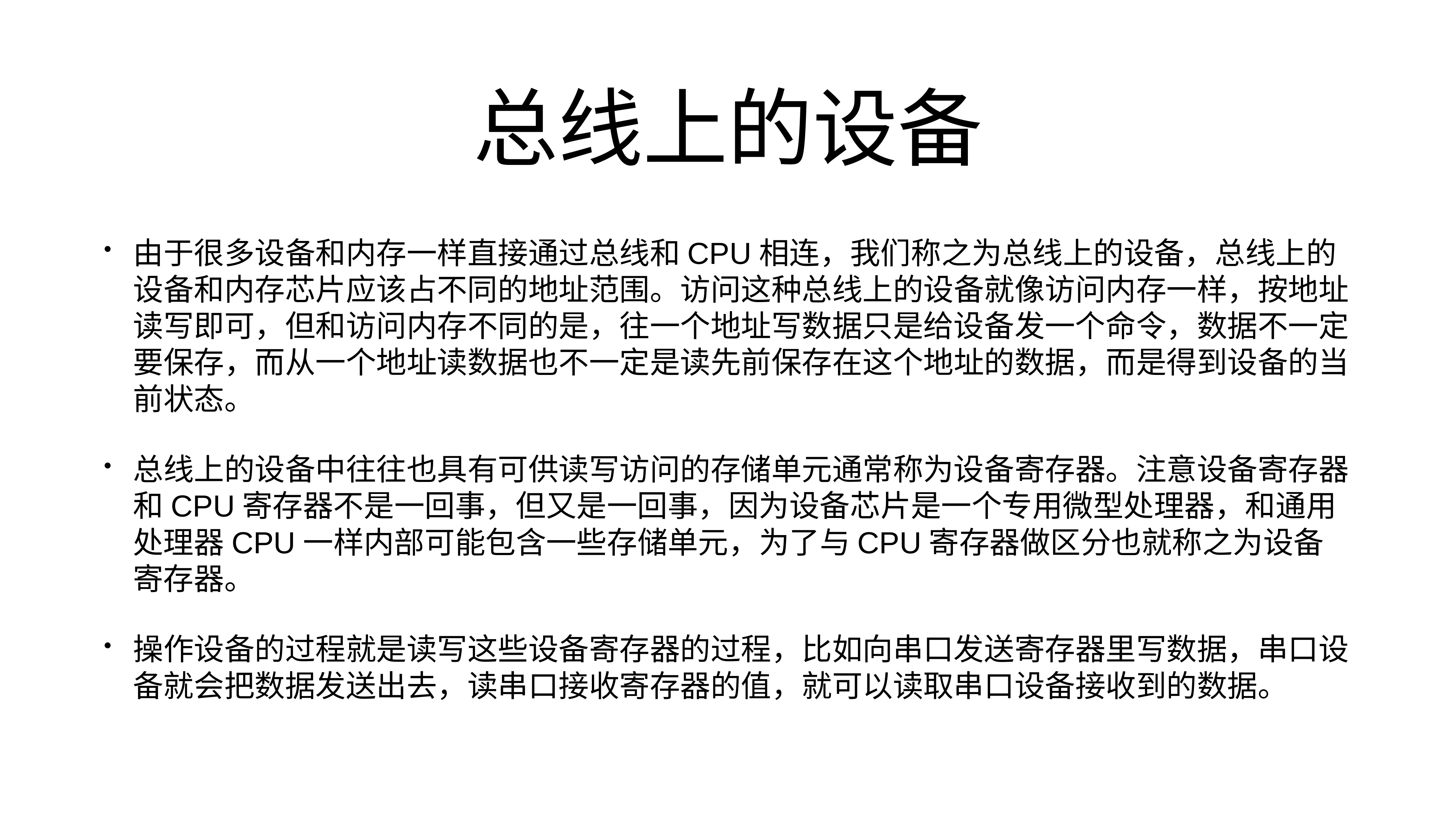

# 总线上的设备
由于很多设备和内存一样直接通过总线和CPU相连，我们称之为总线上的设备，总线上的设备和内存芯片应该占不同的地址范围。访问这种总线上的设备就像访问内存一样，按地址读写即可，但和访问内存不同的是，往一个地址写数据只是给设备发一个命令，数据不一定要保存，而从一个地址读数据也不一定是读先前保存在这个地址的数据，而是得到设备的当前状态。
总线上的设备中往往也具有可供读写访问的存储单元通常称为设备寄存器。注意设备寄存器和CPU寄存器不是一回事，但又是一回事，因为设备芯片是一个专用微型处理器，和通用处理器CPU一样内部可能包含一些存储单元，为了与CPU寄存器做区分也就称之为设备寄存器。
操作设备的过程就是读写这些设备寄存器的过程，比如向串口发送寄存器里写数据，串口设备就会把数据发送出去，读串口接收寄存器的值，就可以读取串口设备接收到的数据。